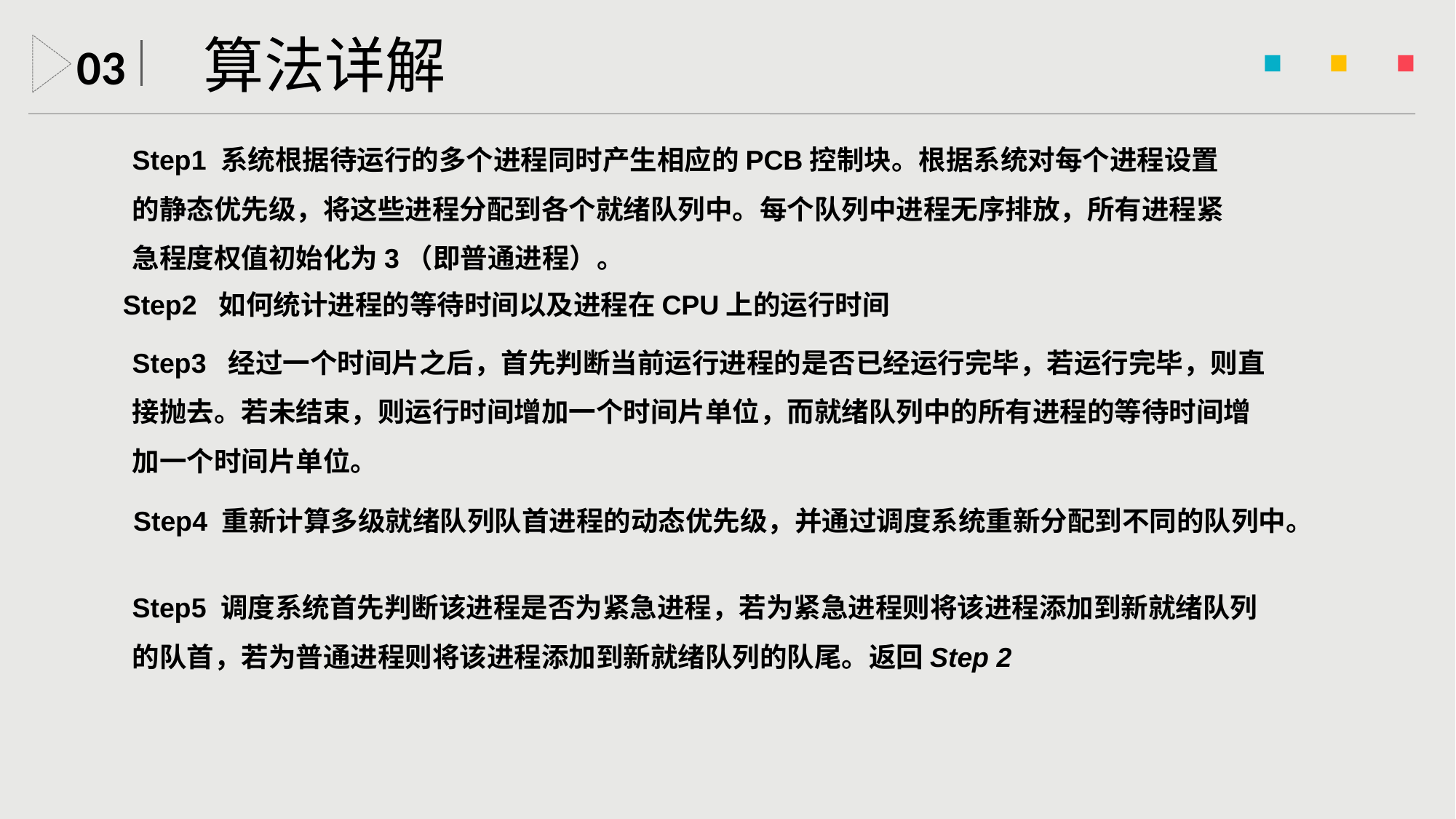

· · ·
算法详解
03

Step1 系统根据待运行的多个进程同时产生相应的PCB控制块。根据系统对每个进程设置的静态优先级，将这些进程分配到各个就绪队列中。每个队列中进程无序排放，所有进程紧急程度权值初始化为3（即普通进程）。
Step2  如何统计进程的等待时间以及进程在CPU上的运行时间
Step3  经过一个时间片之后，首先判断当前运行进程的是否已经运行完毕，若运行完毕，则直接抛去。若未结束，则运行时间增加一个时间片单位，而就绪队列中的所有进程的等待时间增加一个时间片单位。

Step4 重新计算多级就绪队列队首进程的动态优先级，并通过调度系统重新分配到不同的队列中。
Step5 调度系统首先判断该进程是否为紧急进程，若为紧急进程则将该进程添加到新就绪队列的队首，若为普通进程则将该进程添加到新就绪队列的队尾。返回Step 2